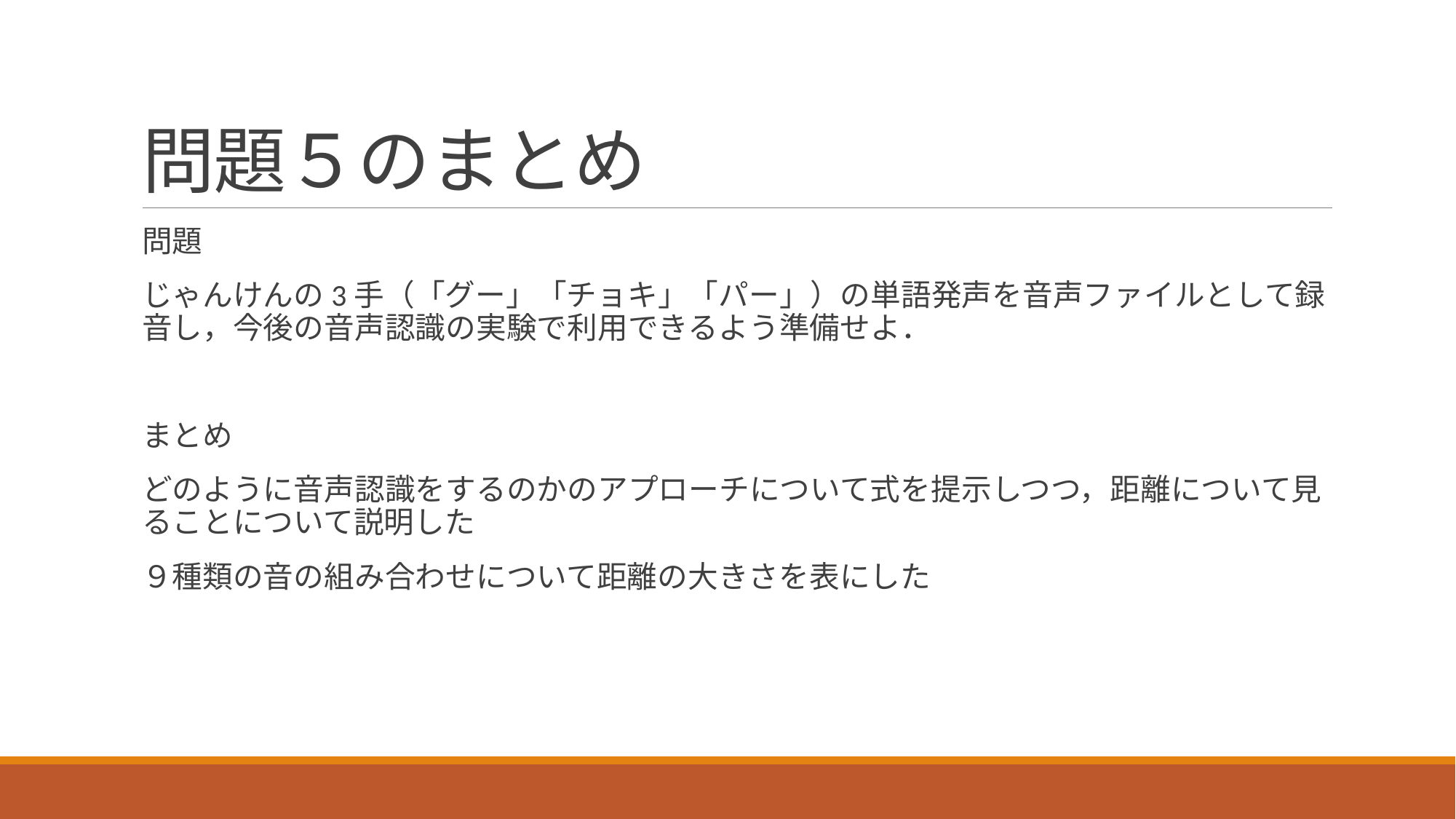

# 問題５のまとめ
問題
じゃんけんの3手（「グー」「チョキ」「パー」）の単語発声を音声ファイルとして録音し，今後の音声認識の実験で利用できるよう準備せよ．

まとめ
どのように音声認識をするのかのアプローチについて式を提示しつつ，距離について見ることについて説明した
９種類の音の組み合わせについて距離の大きさを表にした